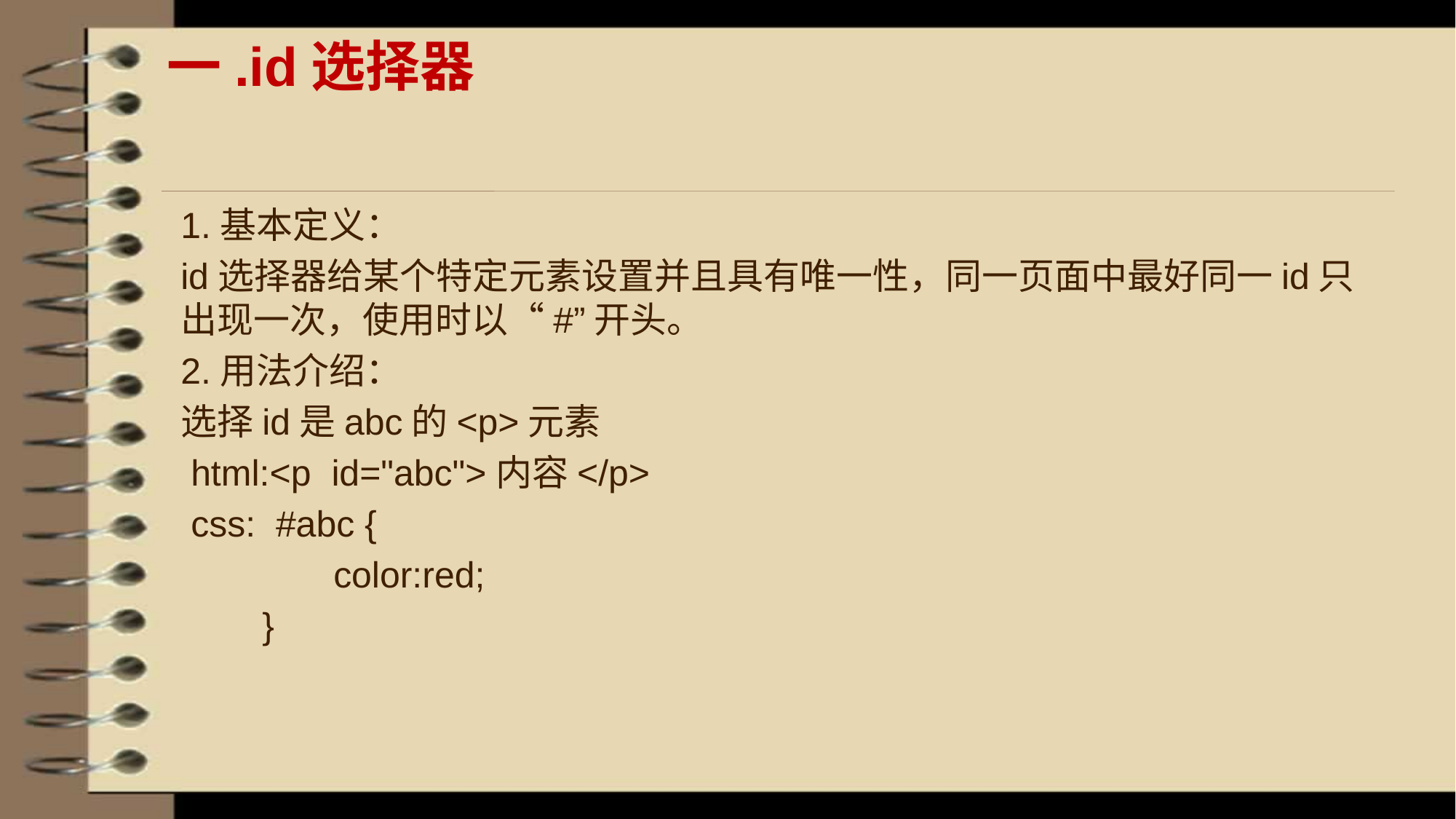

# 一.id选择器
1.基本定义：
id选择器给某个特定元素设置并且具有唯一性，同一页面中最好同一id只出现一次，使用时以“#”开头。
2.用法介绍：
选择id是abc的<p>元素
 html:<p  id="abc">内容</p>
 css:  #abc {
               color:red;
        }